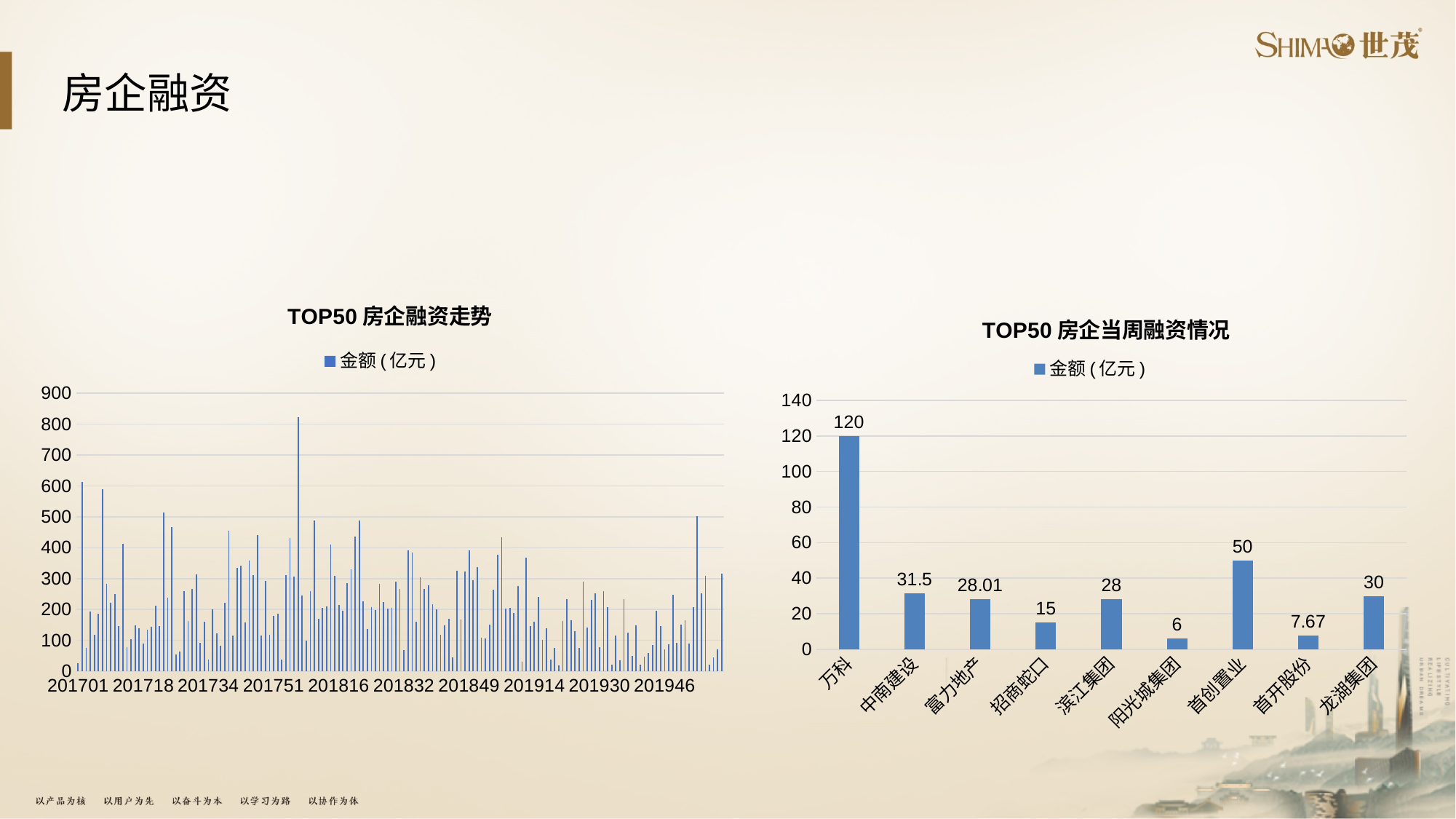

# 房企融资

### Chart: TOP50房企融资走势

| Category | 金额(亿元) |
|---|---|
| 201701 | 26.91 |
| 201702 | 613.21 |
| 201703 | 74.87 |
| 201704 | 194.3 |
| 201706 | 117.04 |
| 201707 | 187.01 |
| 201708 | 588.89 |
| 201709 | 283.97 |
| 201710 | 222.48 |
| 201711 | 248.94 |
| 201712 | 146.24 |
| 201713 | 413.19 |
| 201714 | 77.36 |
| 201715 | 103.19 |
| 201716 | 148.49 |
| 201717 | 138.5 |
| 201718 | 90.0 |
| 201719 | 134.0 |
| 201720 | 144.01 |
| 201721 | 213.39 |
| 201722 | 147.33 |
| 201723 | 515.0 |
| 201724 | 238.08 |
| 201725 | 466.95 |
| 201726 | 55.6 |
| 201727 | 63.19 |
| 201728 | 260.11 |
| 201729 | 162.3 |
| 201730 | 267.07 |
| 201731 | 312.5 |
| 201732 | 92.17 |
| 201733 | 161.08 |
| 201734 | 37.29 |
| 201735 | 199.76 |
| 201736 | 123.11 |
| 201737 | 81.85999999999999 |
| 201738 | 221.02 |
| 201739 | 454.11 |
| 201741 | 115.2 |
| 201742 | 334.82 |
| 201743 | 341.59 |
| 201744 | 156.99 |
| 201745 | 359.0 |
| 201746 | 310.72 |
| 201747 | 441.44 |
| 201748 | 116.55 |
| 201749 | 292.68 |
| 201750 | 117.16 |
| 201751 | 179.82 |
| 201752 | 186.69 |
| 201801 | 36.89 |
| 201802 | 311.99 |
| 201803 | 430.46 |
| 201804 | 307.58 |
| 201805 | 822.5099999999999 |
| 201806 | 245.39 |
| 201808 | 100.0 |
| 201809 | 258.73 |
| 201810 | 487.92 |
| 201811 | 168.9 |
| 201812 | 204.83 |
| 201813 | 211.03 |
| 201814 | 409.1399999999999 |
| 201815 | 309.14 |
| 201816 | 214.23 |
| 201817 | 195.53 |
| 201818 | 285.28 |
| 201819 | 329.66 |
| 201820 | 436.55 |
| 201821 | 488.22 |
| 201822 | 225.74 |
| 201823 | 137.74 |
| 201824 | 207.13 |
| 201825 | 198.68 |
| 201826 | 283.92 |
| 201827 | 223.55 |
| 201828 | 201.84 |
| 201829 | 206.43 |
| 201830 | 289.09 |
| 201831 | 266.5 |
| 201832 | 68.9 |
| 201833 | 390.07 |
| 201834 | 383.49 |
| 201835 | 161.2 |
| 201836 | 304.95 |
| 201837 | 267.16 |
| 201838 | 277.23 |
| 201839 | 216.04 |
| 201841 | 200.21 |
| 201842 | 117.44 |
| 201843 | 147.92 |
| 201844 | 170.55 |
| 201845 | 46.04 |
| 201846 | 326.2 |
| 201847 | 167.37 |
| 201848 | 322.17 |
| 201849 | 390.07 |
| 201850 | 293.66 |
| 201851 | 336.03 |
| 201852 | 109.38 |
| 201901 | 106.69 |
| 201902 | 151.02 |
| 201903 | 263.71 |
| 201904 | 377.6 |
| 201905 | 432.54 |
| 201907 | 203.44 |
| 201908 | 204.46 |
| 201909 | 187.65 |
| 201910 | 276.65 |
| 201911 | 29.97 |
| 201912 | 368.72 |
| 201913 | 146.92 |
| 201914 | 160.01 |
| 201915 | 241.57 |
| 201916 | 102.83 |
| 201917 | 138.45 |
| 201918 | 38.24 |
| 201919 | 76.84 |
| 201920 | 20.0 |
| 201921 | 163.39 |
| 201922 | 233.0 |
| 201923 | 164.12 |
| 201924 | 129.83 |
| 201925 | 75.51 |
| 201926 | 290.1 |
| 201927 | 141.28 |
| 201928 | 232.19 |
| 201929 | 253.44 |
| 201930 | 78.72 |
| 201931 | 260.06 |
| 201932 | 208.28 |
| 201933 | 21.25 |
| 201934 | 115.48 |
| 201935 | 36.38 |
| 201936 | 233.48 |
| 201937 | 125.79 |
| 201938 | 50.47 |
| 201939 | 148.01 |
| 201940 | 21.87 |
| 201941 | 48.45 |
| 201942 | 59.27 |
| 201943 | 86.19999999999999 |
| 201944 | 195.23 |
| 201945 | 145.99 |
| 201946 | 71.93 |
| 201947 | 88.08 |
| 201948 | 247.84 |
| 201949 | 93.21999999999998 |
| 201950 | 151.36 |
| 201951 | 166.12 |
| 201952 | 90.81 |
| 202001 | 208.64 |
| 202002 | 501.82 |
| 202003 | 251.11 |
| 202004 | 308.51 |
| 202006 | 20.93 |
| 202007 | 45.36 |
| 202008 | 71.53 |
| 202009 | 316.1799999999999 |

### Chart: TOP50房企当周融资情况

| Category | 金额(亿元) |
|---|---|
| 万科 | 120.0 |
| 中南建设 | 31.5 |
| 富力地产 | 28.01 |
| 招商蛇口 | 15.0 |
| 滨江集团 | 28.0 |
| 阳光城集团 | 6.0 |
| 首创置业 | 50.0 |
| 首开股份 | 7.67 |
| 龙湖集团 | 30.0 |